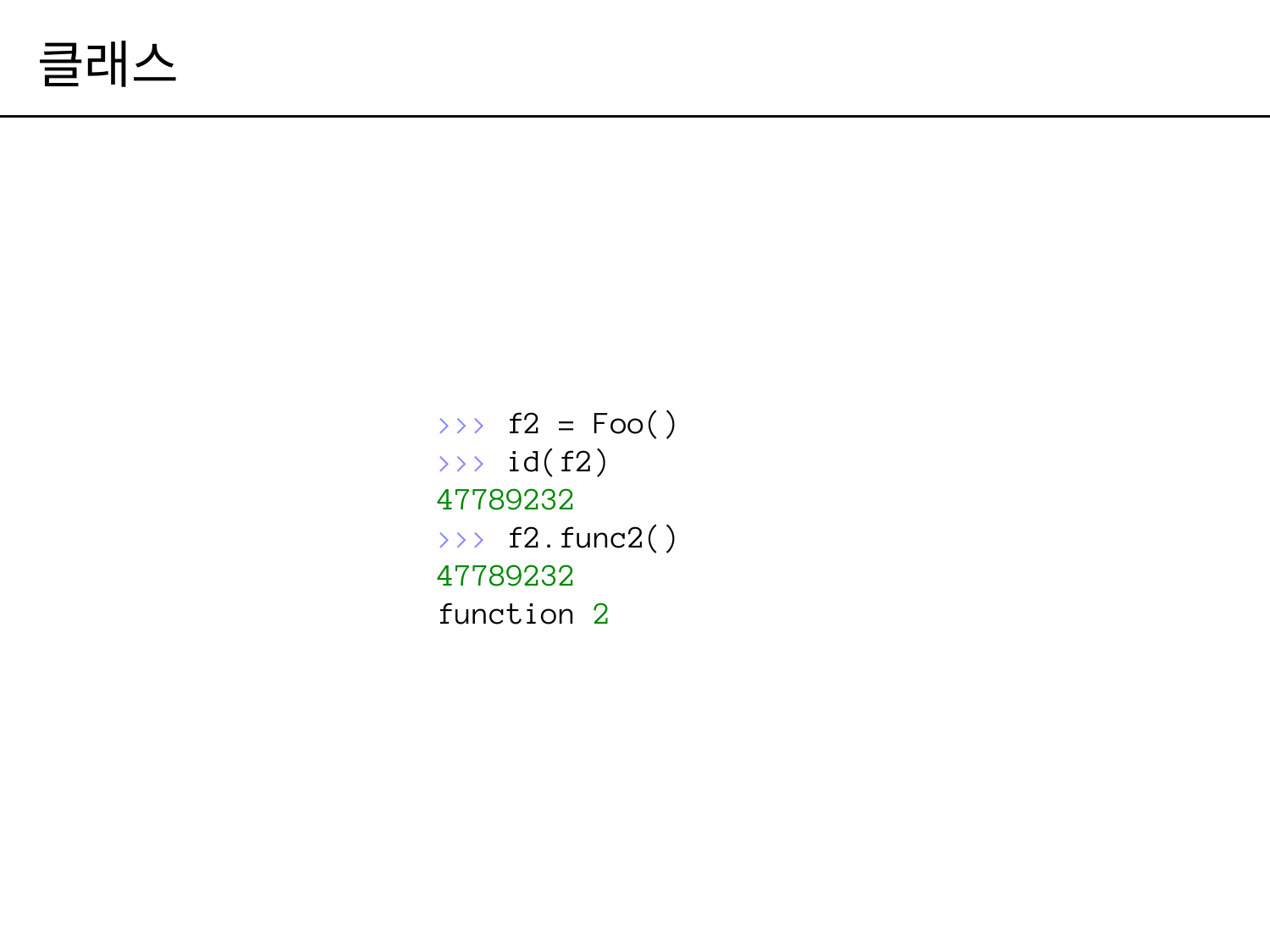

# 클래스
>>> f2 = Foo()
>>> id(f2)
47789232
>>> f2.func2()
47789232
function 2